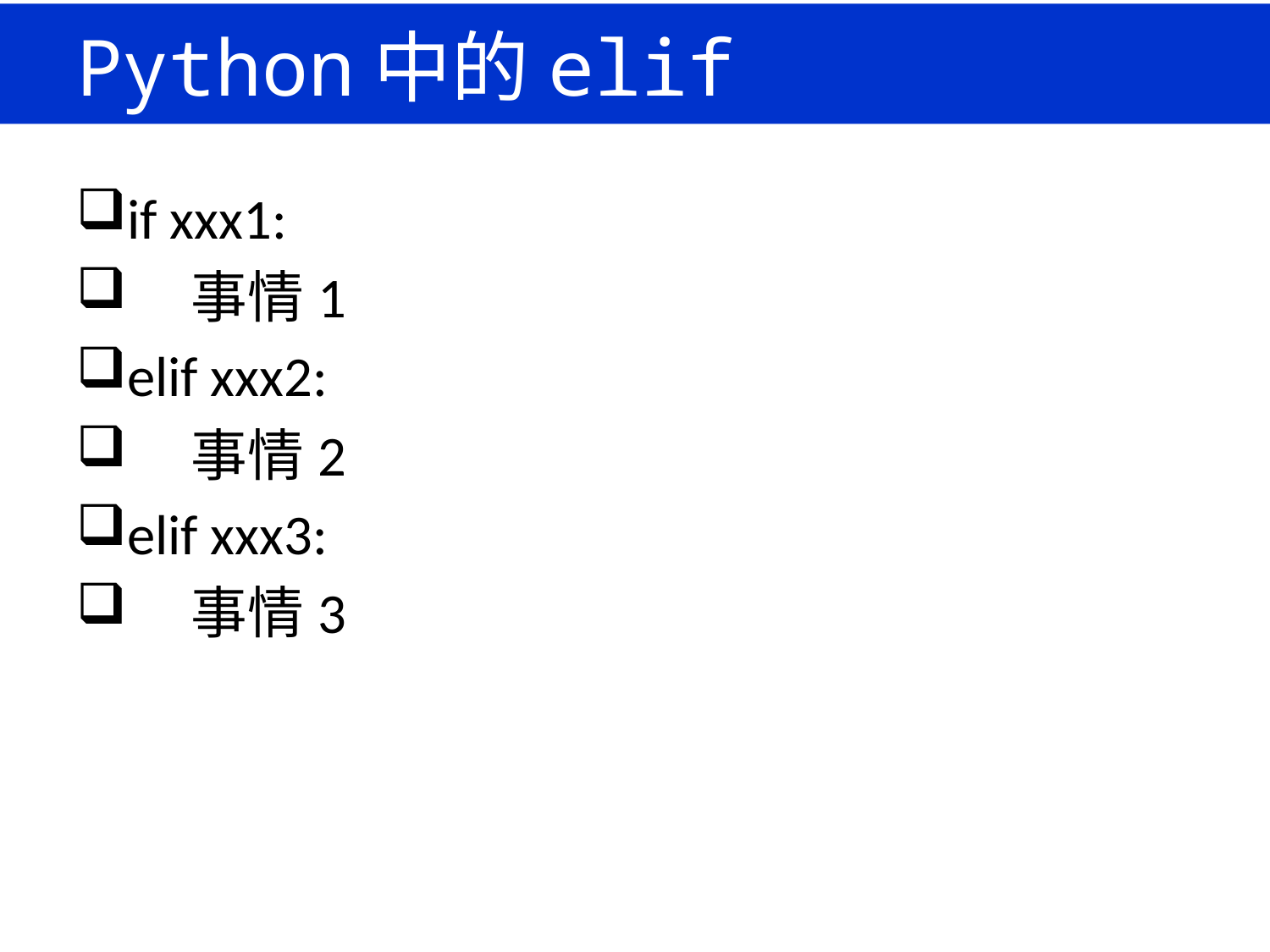

# Python中的elif
if xxx1:
    事情1
elif xxx2:
    事情2
elif xxx3:
    事情3